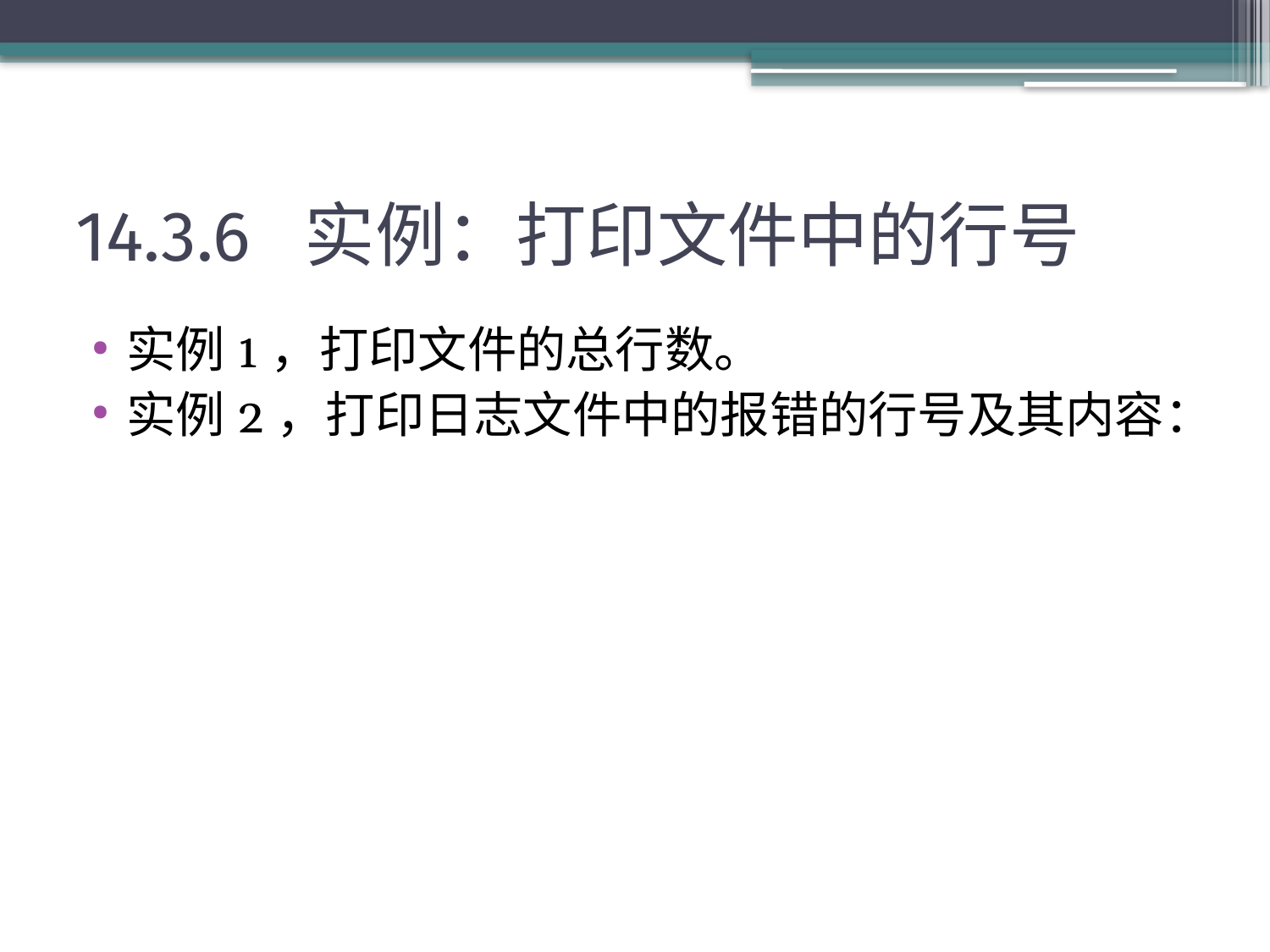

# 14.3.6  实例：打印文件中的行号
实例1，打印文件的总行数。
实例2，打印日志文件中的报错的行号及其内容：